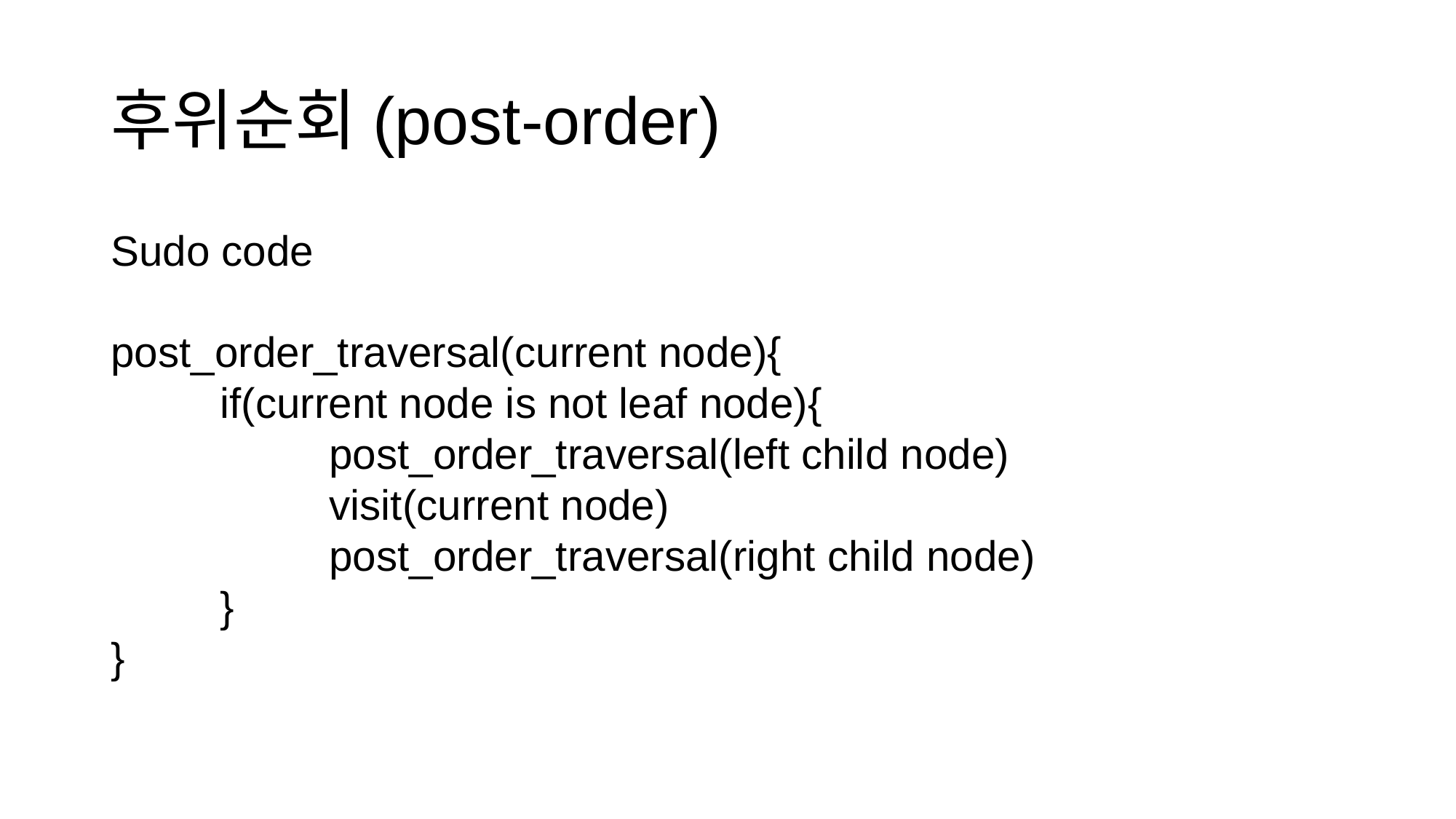

# 후위순회(post-order)
Sudo code

post_order_traversal(current node){
	if(current node is not leaf node){
		post_order_traversal(left child node)
		visit(current node)
		post_order_traversal(right child node)
	}
}